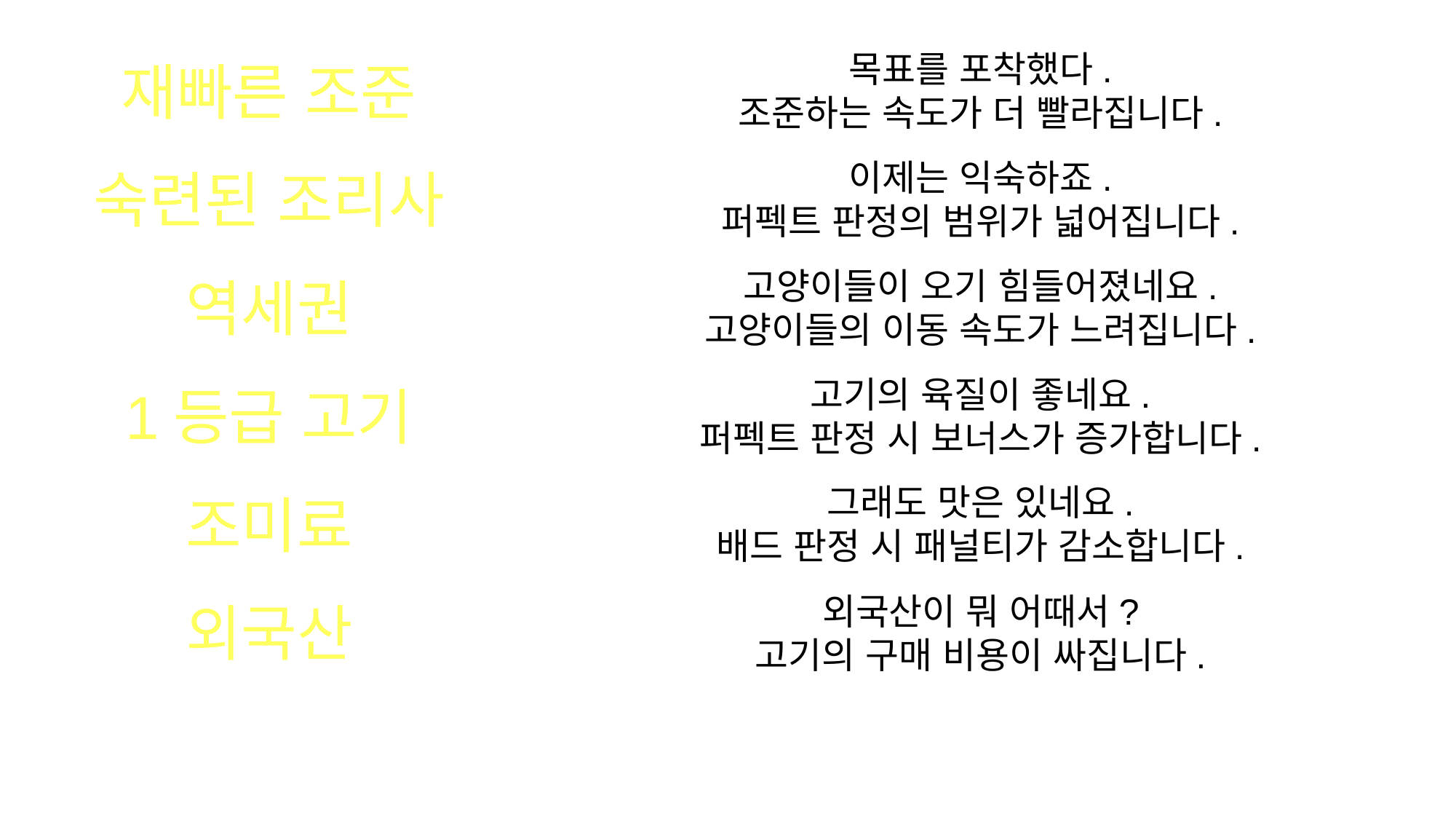

목표를 포착했다.
조준하는 속도가 더 빨라집니다.
재빠른 조준
이제는 익숙하죠.
퍼펙트 판정의 범위가 넓어집니다.
숙련된 조리사
고양이들이 오기 힘들어졌네요.
고양이들의 이동 속도가 느려집니다.
역세권
고기의 육질이 좋네요.
퍼펙트 판정 시 보너스가 증가합니다.
1등급 고기
그래도 맛은 있네요.
배드 판정 시 패널티가 감소합니다.
조미료
외국산이 뭐 어때서?
고기의 구매 비용이 싸집니다.
외국산